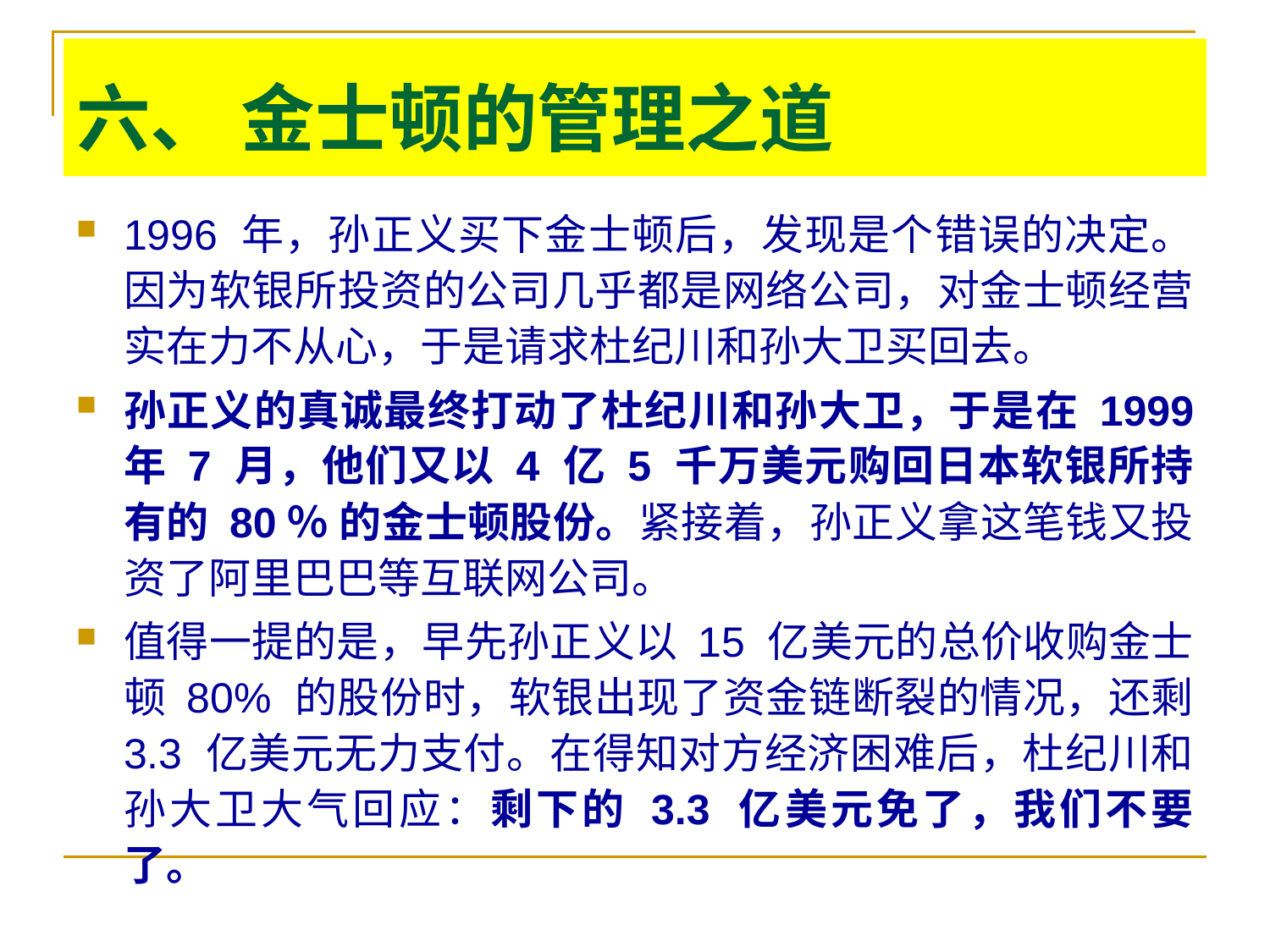

# 六、 金士顿的管理之道
1996 年，孙正义买下金士顿后，发现是个错误的决定。因为软银所投资的公司几乎都是网络公司，对金士顿经营实在力不从心，于是请求杜纪川和孙大卫买回去。
孙正义的真诚最终打动了杜纪川和孙大卫，于是在 1999 年 7 月，他们又以 4 亿 5 千万美元购回日本软银所持有的 80％ 的金士顿股份。紧接着，孙正义拿这笔钱又投资了阿里巴巴等互联网公司。
值得一提的是，早先孙正义以 15 亿美元的总价收购金士顿 80% 的股份时，软银出现了资金链断裂的情况，还剩 3.3 亿美元无力支付。在得知对方经济困难后，杜纪川和孙大卫大气回应：剩下的 3.3 亿美元免了，我们不要了。

64